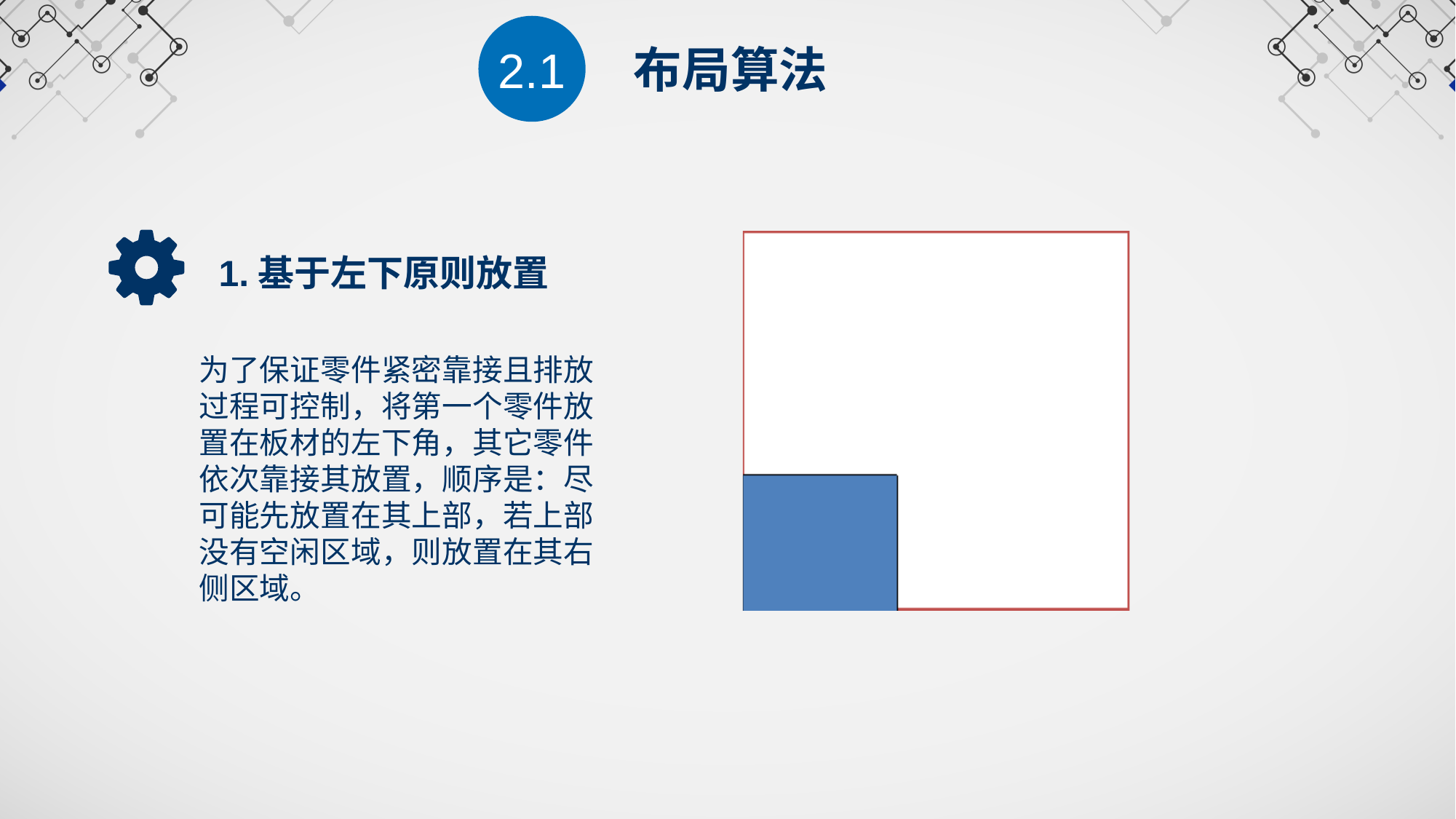

2.1
布局算法

1.基于左下原则放置

为了保证零件紧密靠接且排放
过程可控制，将第一个零件放
置在板材的左下角，其它零件
依次靠接其放置，顺序是：尽
可能先放置在其上部，若上部
没有空闲区域，则放置在其右
侧区域。